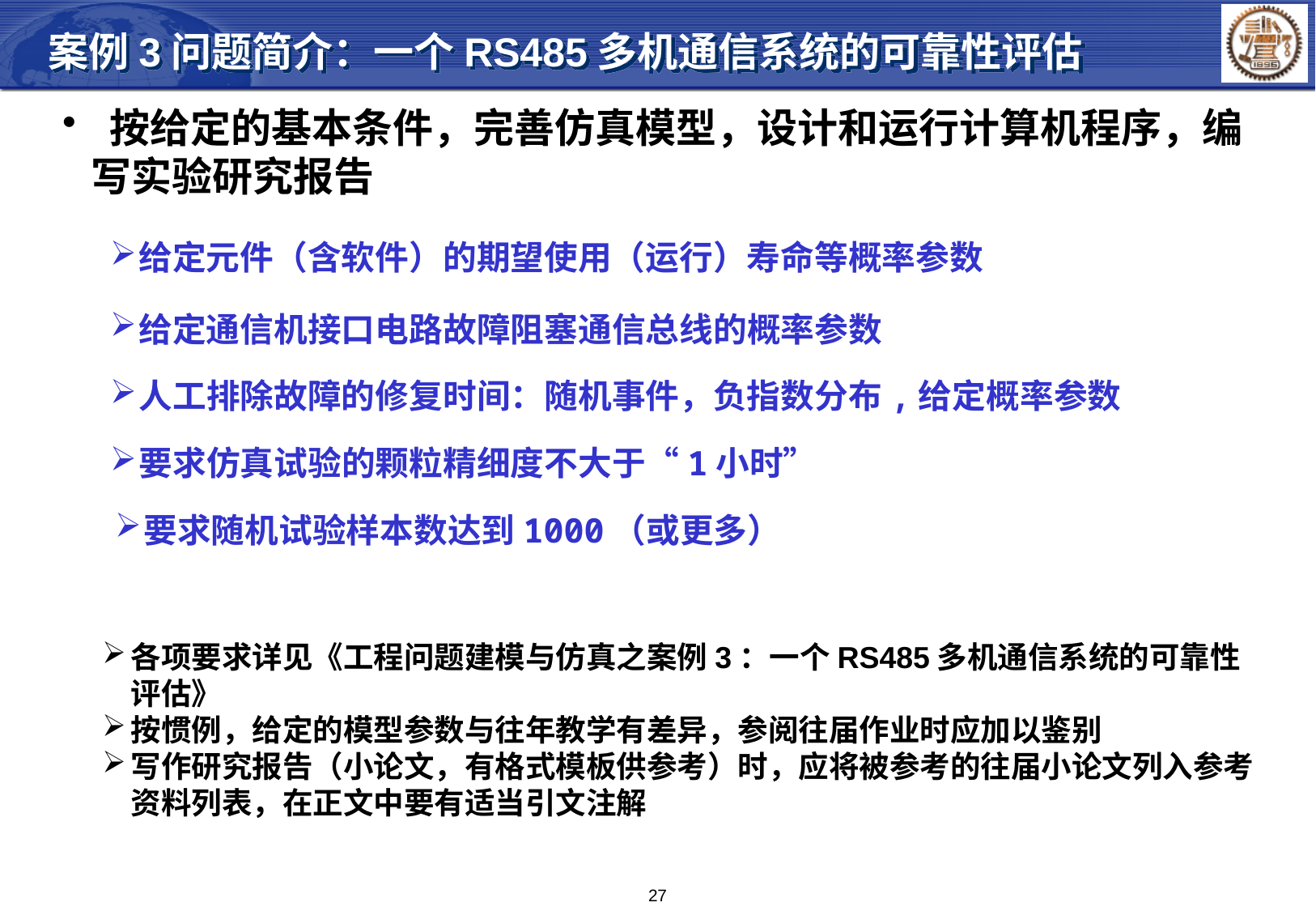

案例3问题简介：一个RS485多机通信系统的可靠性评估
 按给定的基本条件，完善仿真模型，设计和运行计算机程序，编写实验研究报告
给定元件（含软件）的期望使用（运行）寿命等概率参数
给定通信机接口电路故障阻塞通信总线的概率参数
人工排除故障的修复时间：随机事件，负指数分布,给定概率参数
要求仿真试验的颗粒精细度不大于“1小时”
要求随机试验样本数达到1000（或更多）
各项要求详见《工程问题建模与仿真之案例3：一个RS485多机通信系统的可靠性评估》
按惯例，给定的模型参数与往年教学有差异，参阅往届作业时应加以鉴别
写作研究报告（小论文，有格式模板供参考）时，应将被参考的往届小论文列入参考资料列表，在正文中要有适当引文注解

27